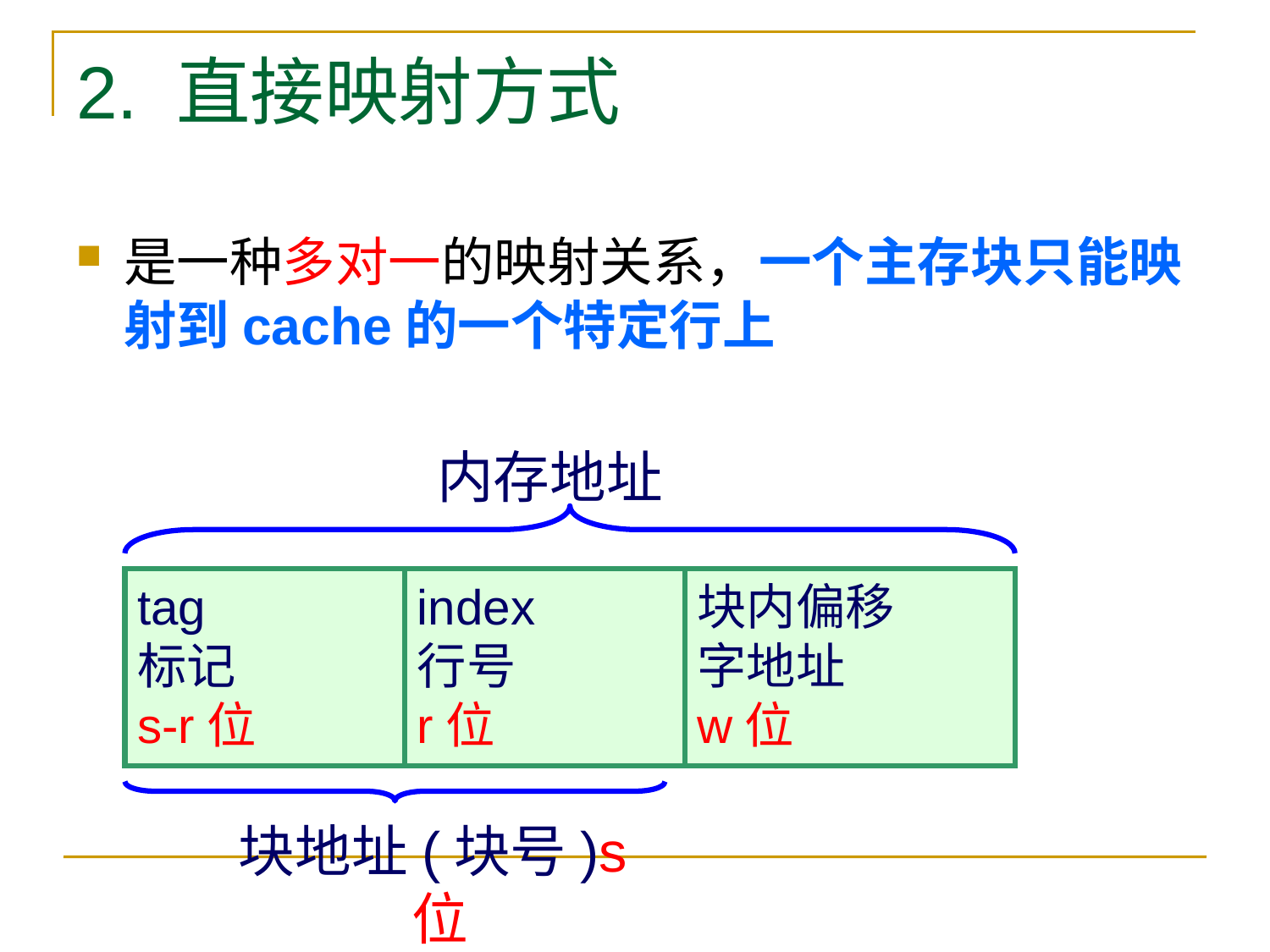

# 2. 直接映射方式
是一种多对一的映射关系，一个主存块只能映射到cache的一个特定行上

内存地址

tag
标记
s-r位
index
行号
r位
块内偏移
字地址
w位
块地址(块号)s位
31